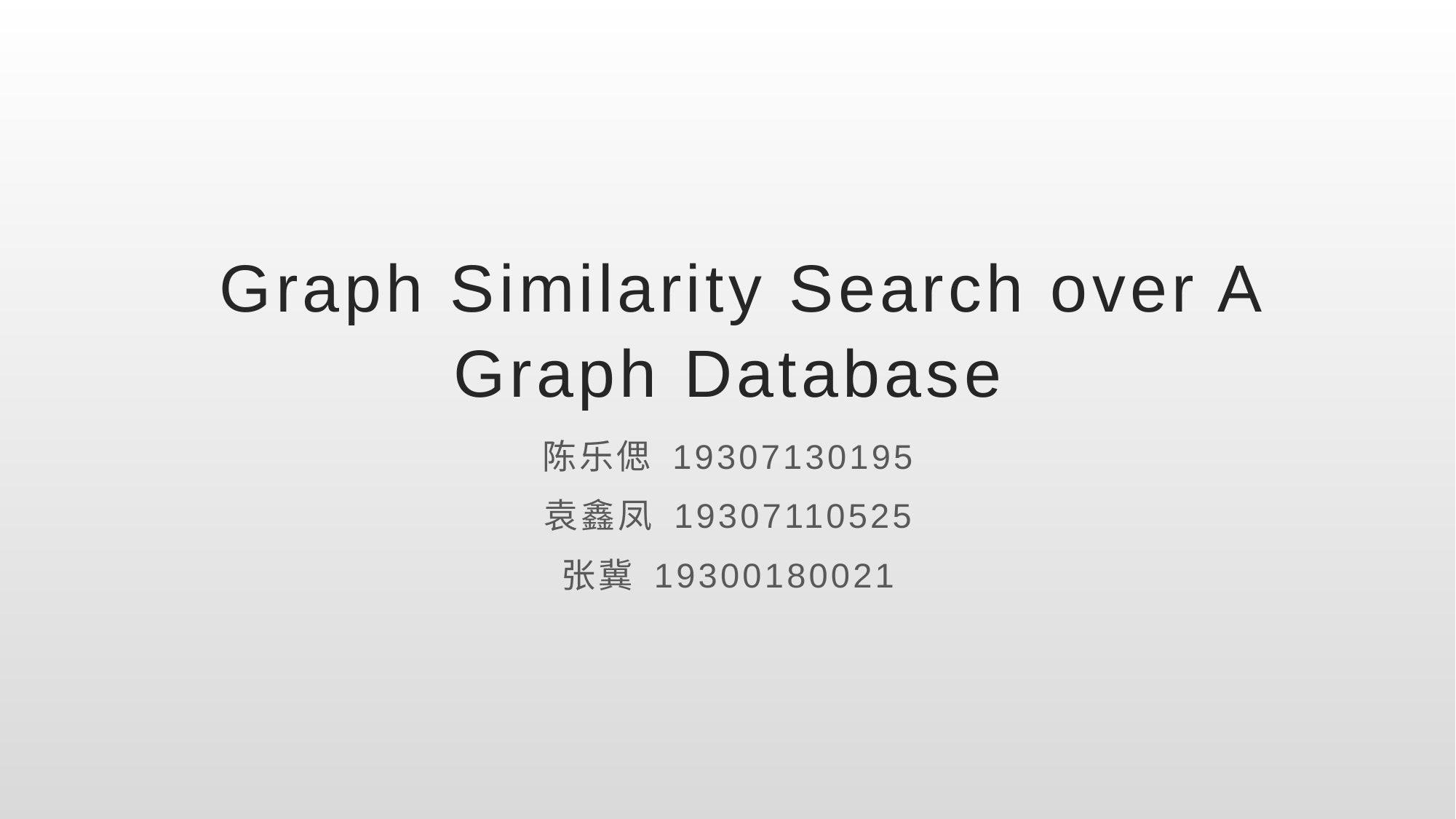

# Graph Similarity Search over A Graph Database
陈乐偲 19307130195
袁鑫凤 19307110525
张冀 19300180021